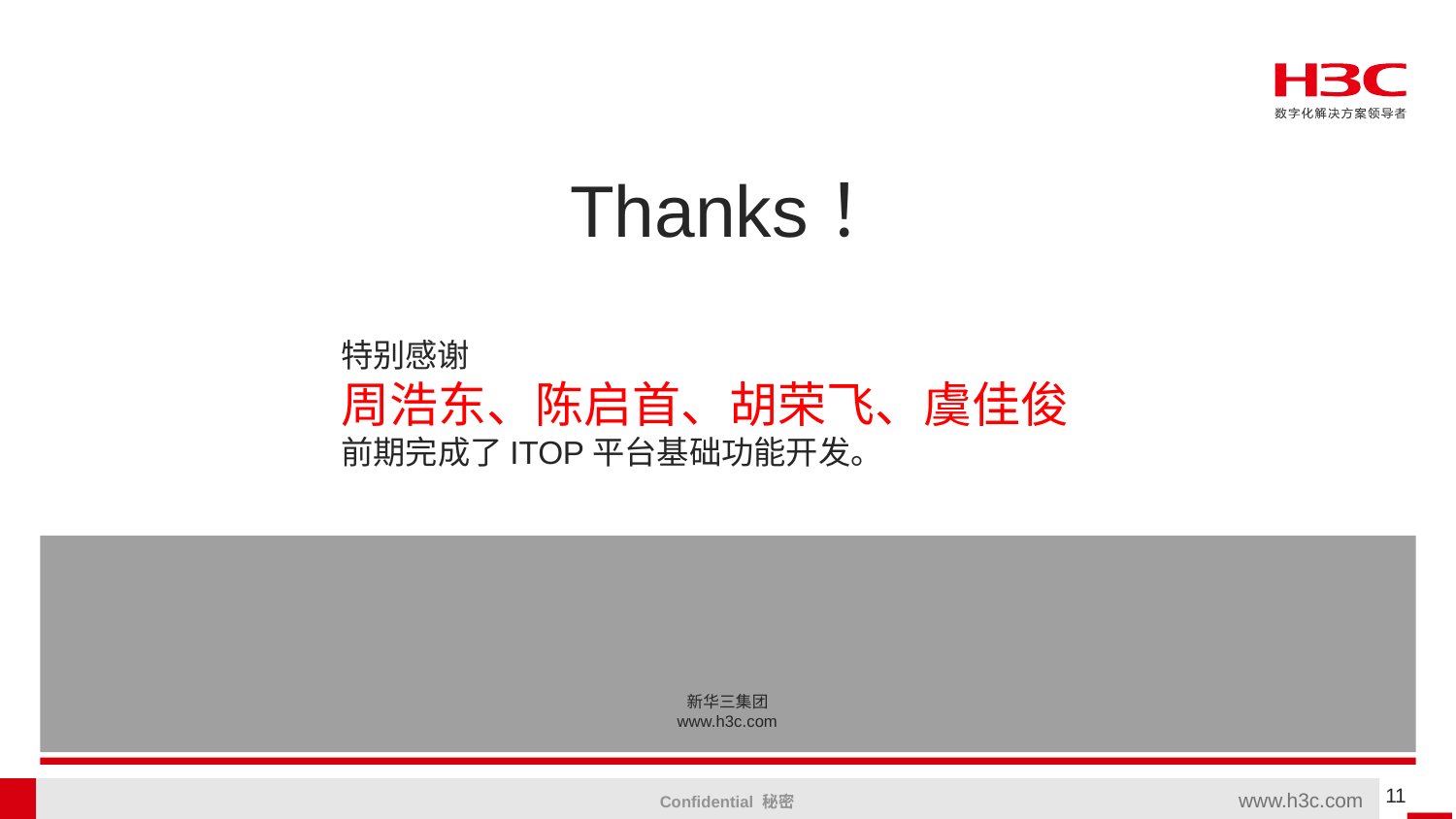

Thanks！
特别感谢
周浩东、陈启首、胡荣飞、虞佳俊
前期完成了ITOP平台基础功能开发。

新华三集团
www.h3c.com